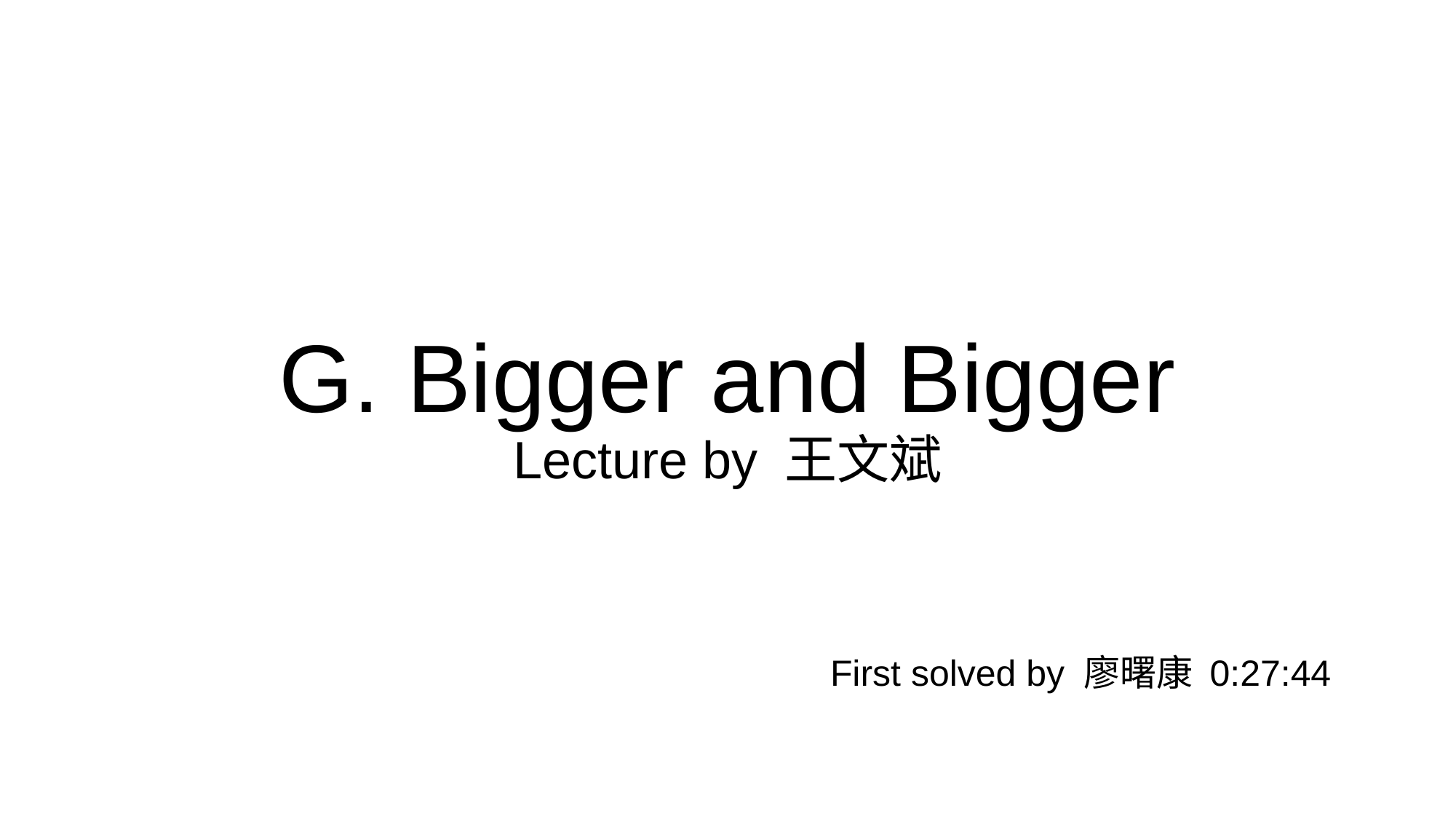

G. Bigger and Bigger
Lecture by 王文斌
First solved by 廖曙康 0:27:44